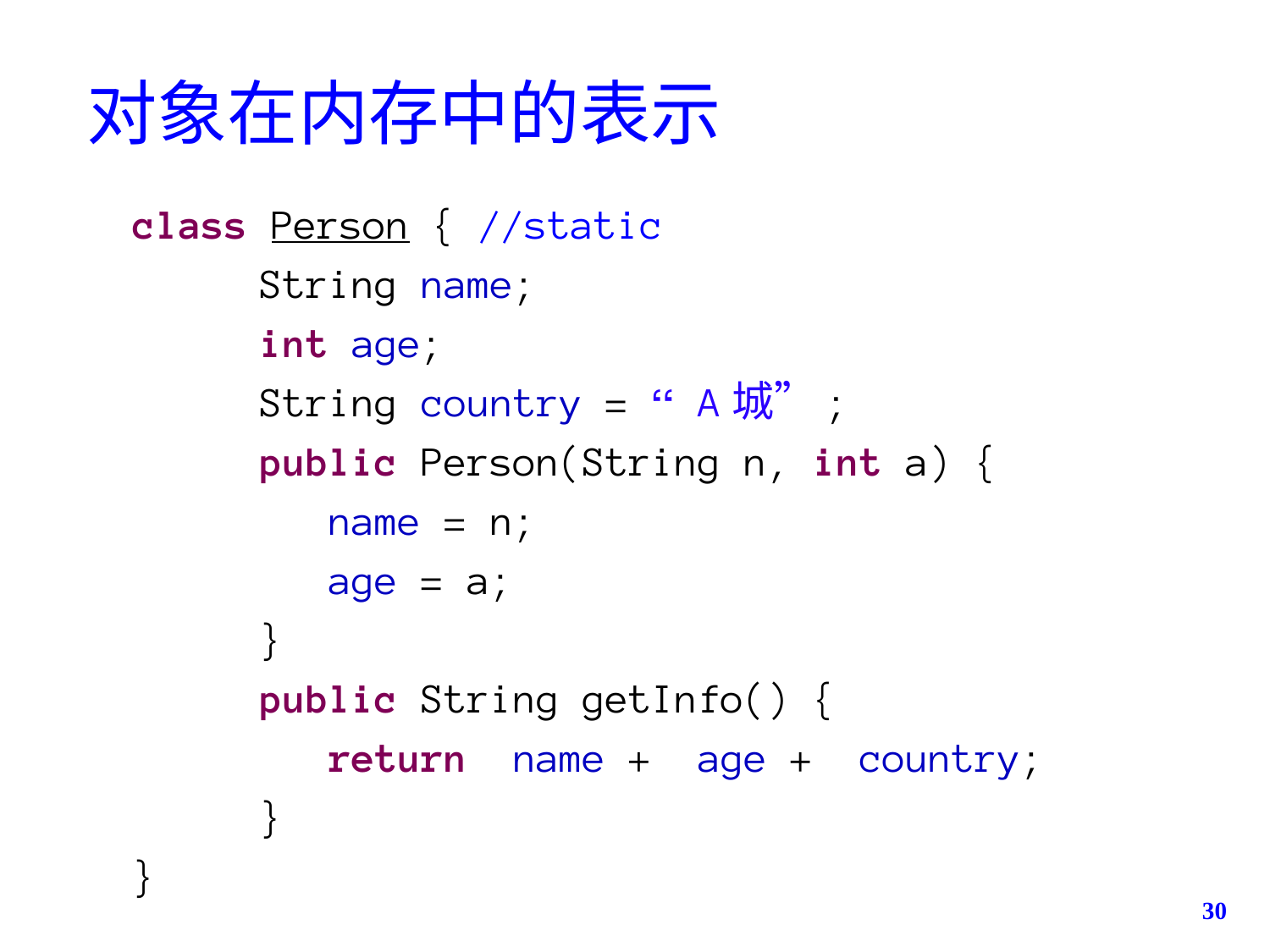

# 对象在内存中的表示
class Person { //static
	String name;
	int age;
	String country = “ A城”;
	public Person(String n, int a) {
	   name = n;
	   age = a;
	}
	public String getInfo() {
	   return  name +  age +  country;
	}
}

30